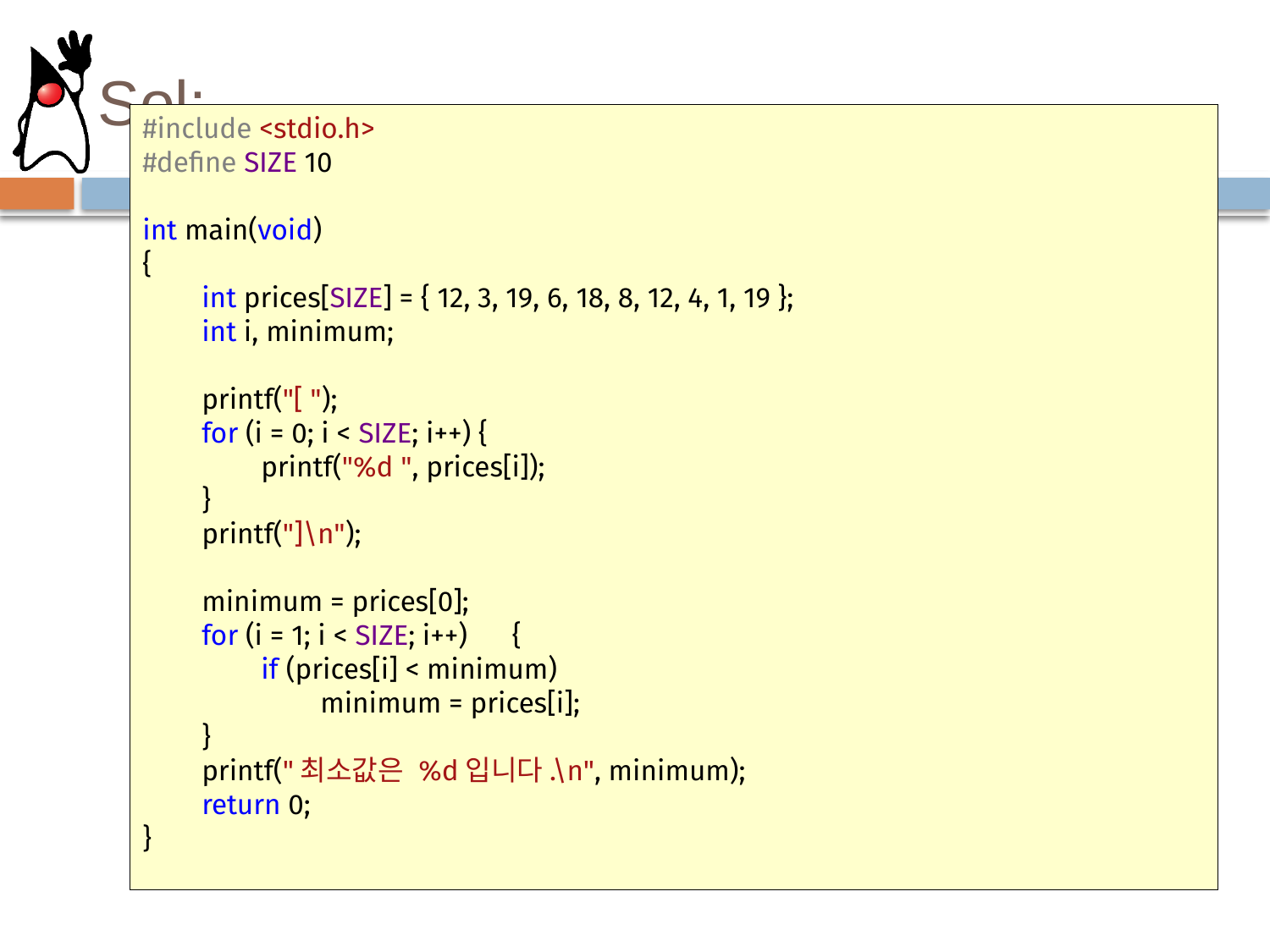

# Sol:
#include <stdio.h>
#define SIZE 10

int main(void)
{
        int prices[SIZE] = { 12, 3, 19, 6, 18, 8, 12, 4, 1, 19 };
        int i, minimum;

        printf("[ ");
        for (i = 0; i < SIZE; i++) {
                printf("%d ", prices[i]);
        }
        printf("]\n");

        minimum = prices[0];
        for (i = 1; i < SIZE; i++)      {
                if (prices[i] < minimum)
                        minimum = prices[i];
        }
        printf("최소값은 %d입니다.\n", minimum);
        return 0;
}